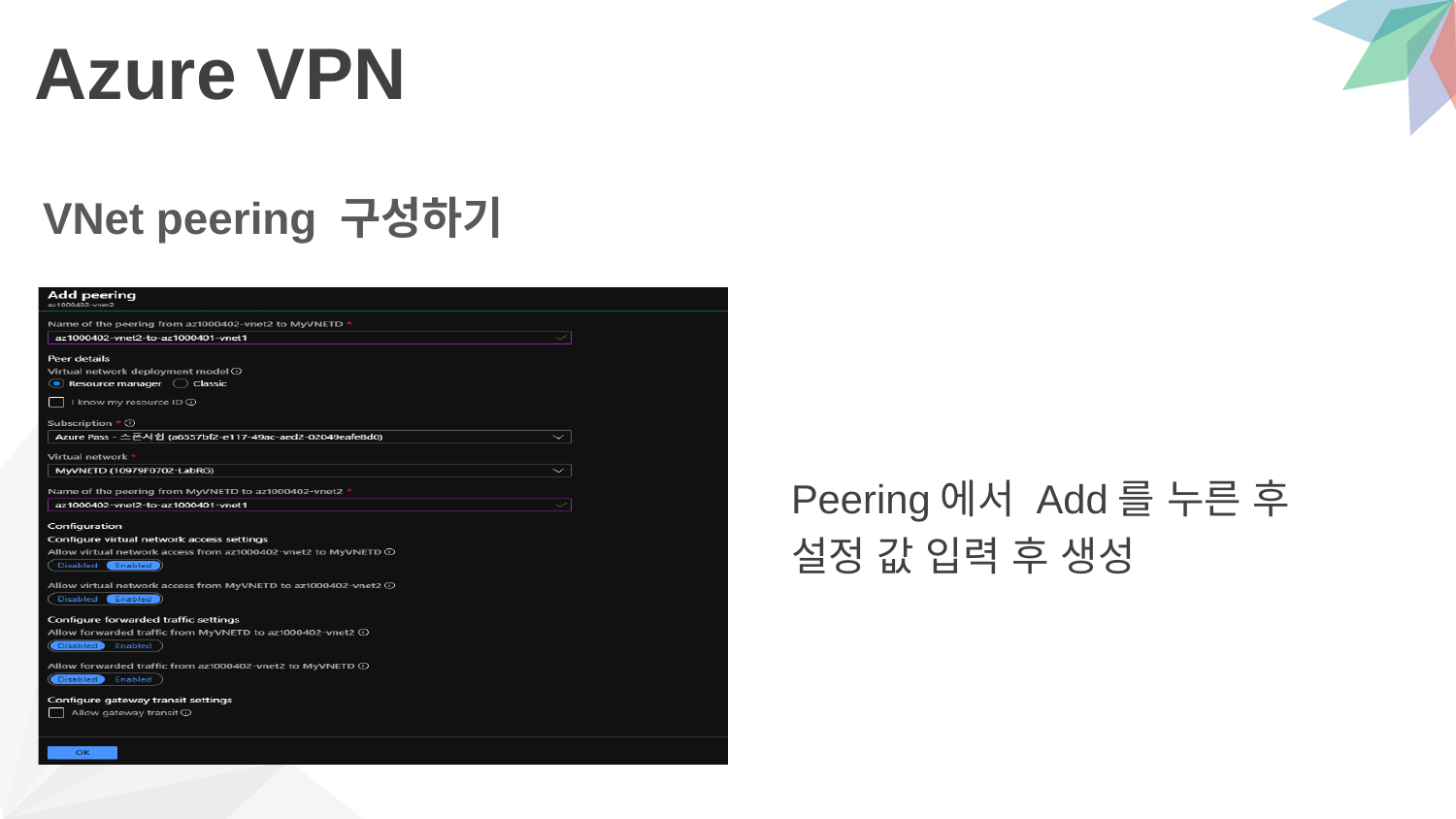

# Azure VPN
VNet peering 구성하기

Peering에서 Add를 누른 후
설정 값 입력 후 생성